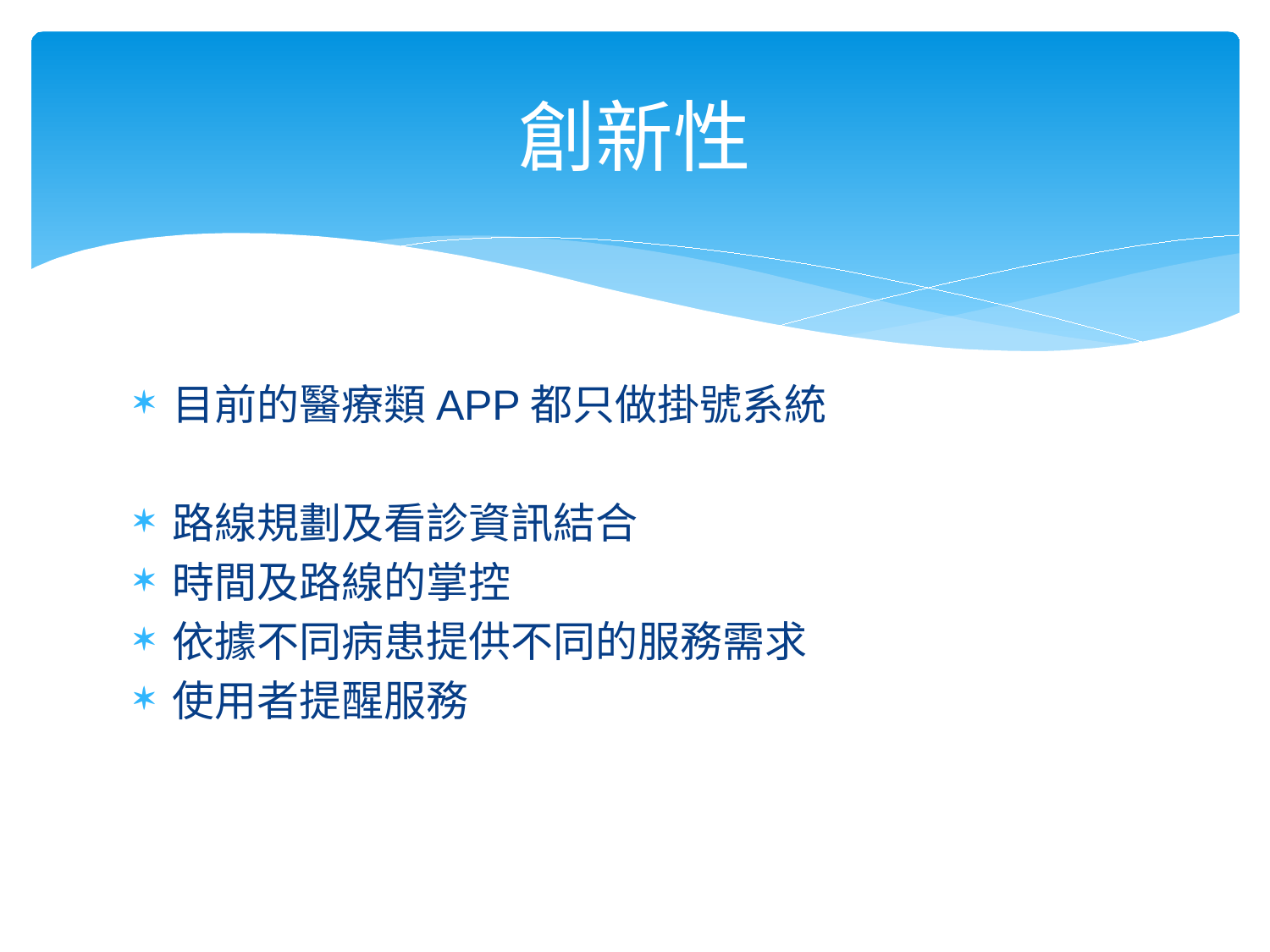

# 創新性
目前的醫療類APP都只做掛號系統

路線規劃及看診資訊結合
時間及路線的掌控
依據不同病患提供不同的服務需求
使用者提醒服務